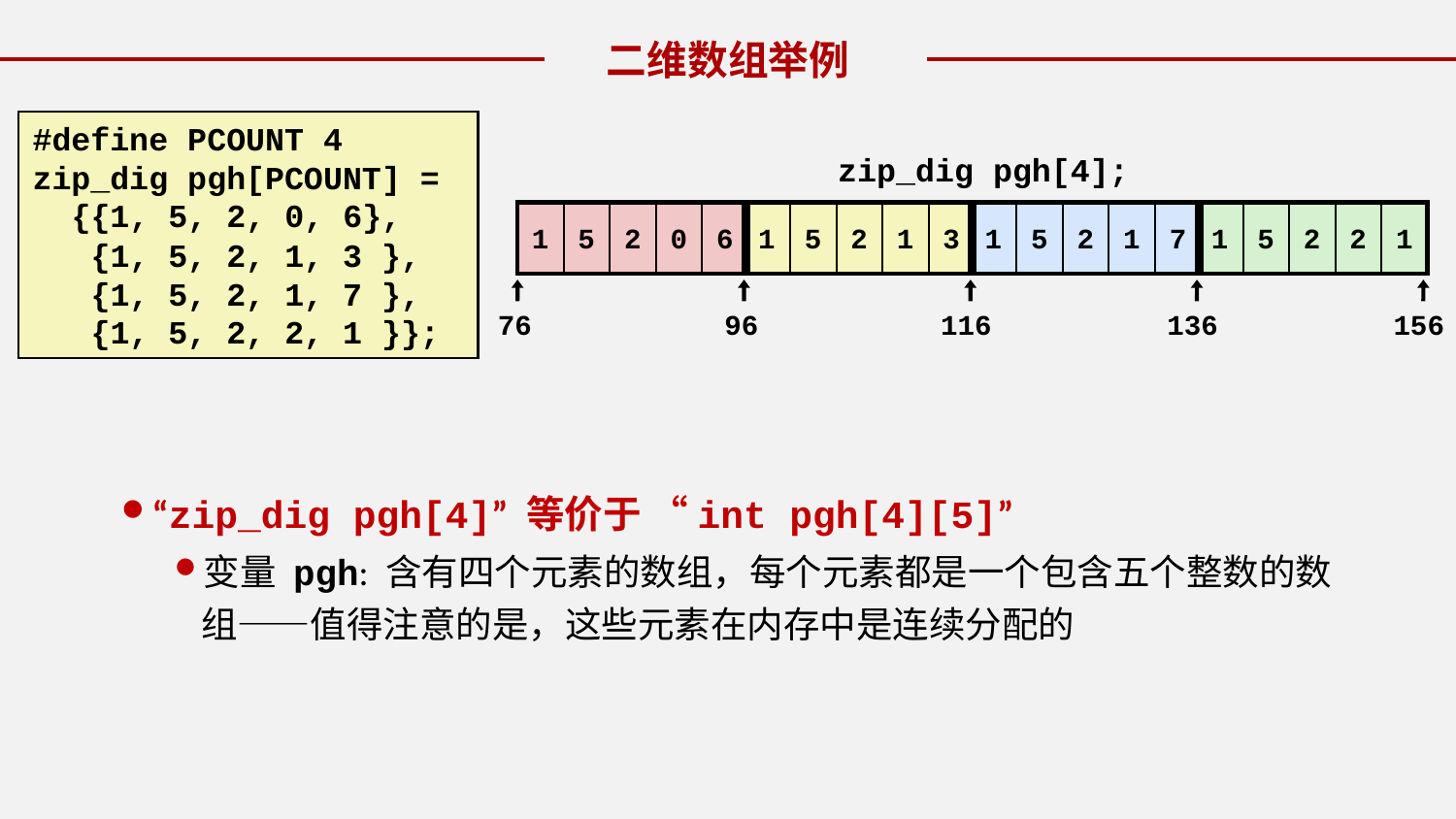

二维数组举例
#define PCOUNT 4
zip_dig pgh[PCOUNT] =
  {{1, 5, 2, 0, 6},
   {1, 5, 2, 1, 3 },
   {1, 5, 2, 1, 7 },
   {1, 5, 2, 2, 1 }};
zip_dig pgh[4];
2
1
5
2
1
1
5
2
0
6

1
5
2
1
3

1
5
2
1
7

76
96
116
136
156
“zip_dig pgh[4]” 等价于 “int pgh[4][5]”
变量 pgh: 含有四个元素的数组，每个元素都是一个包含五个整数的数组——值得注意的是，这些元素在内存中是连续分配的